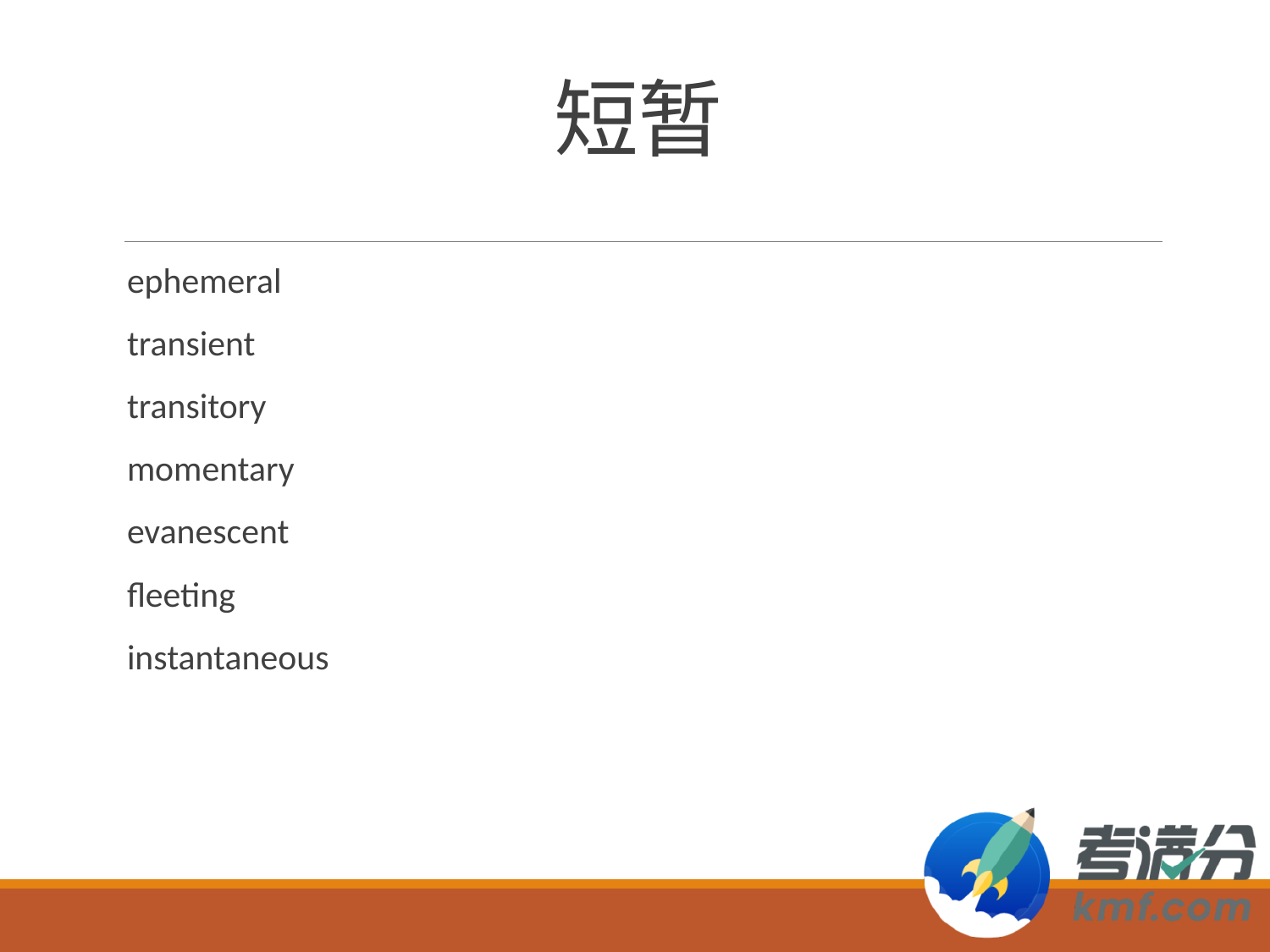

# 短暂
ephemeral
transient
transitory
momentary
evanescent
fleeting
instantaneous